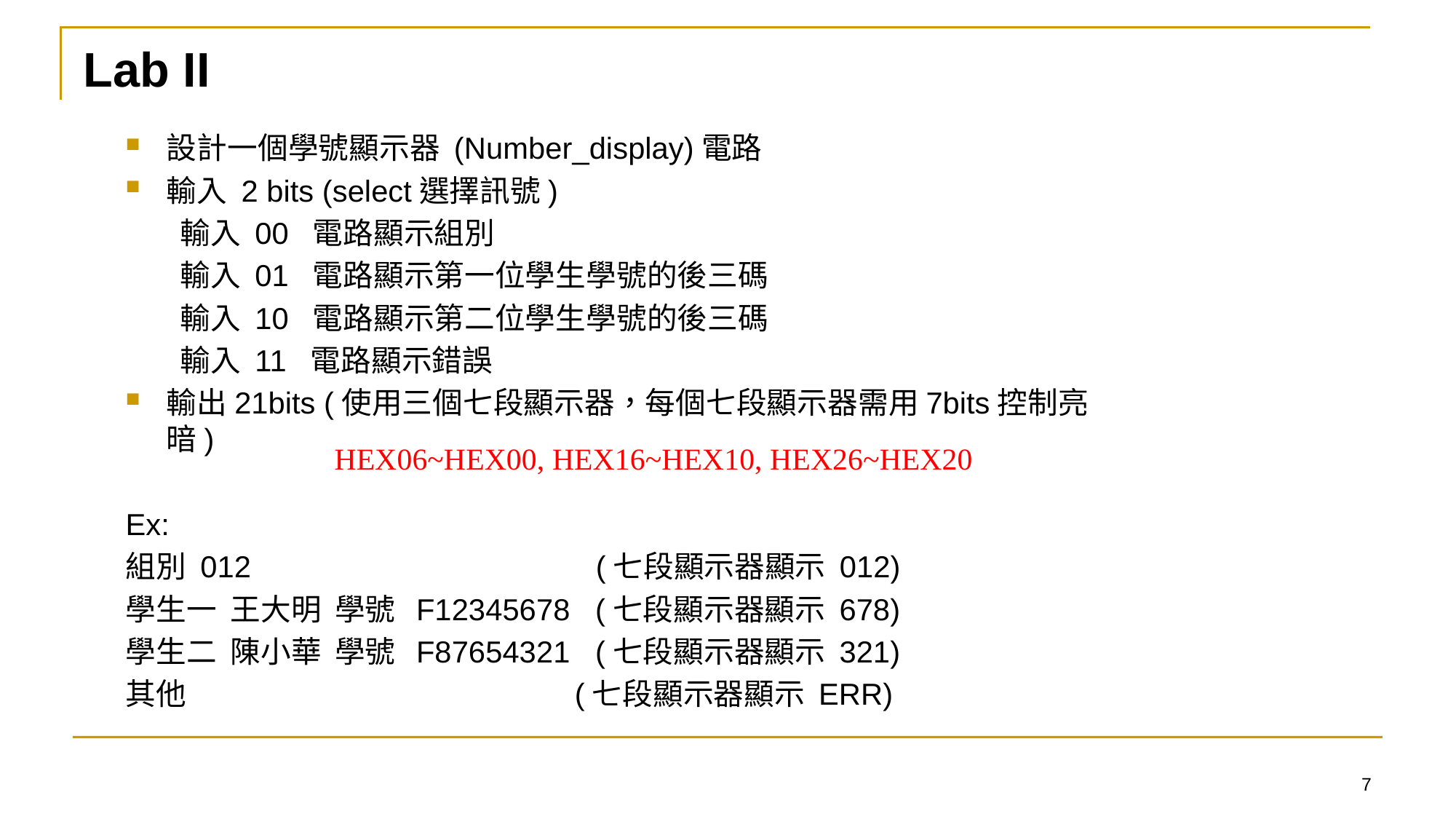

# Lab II
設計一個學號顯示器 (Number_display)電路
輸入 2 bits (select選擇訊號)
輸入 00  電路顯示組別
輸入 01  電路顯示第一位學生學號的後三碼
輸入 10  電路顯示第二位學生學號的後三碼
輸入 11  電路顯示錯誤
輸出21bits (使用三個七段顯示器，每個七段顯示器需用7bits控制亮暗)

Ex:
組別 012			    (七段顯示器顯示 012)
學生一  王大明  學號  F12345678   (七段顯示器顯示 678)
學生二  陳小華  學號  F87654321   (七段顯示器顯示 321)
其他    			                 (七段顯示器顯示 ERR)

HEX06~HEX00, HEX16~HEX10, HEX26~HEX20
7